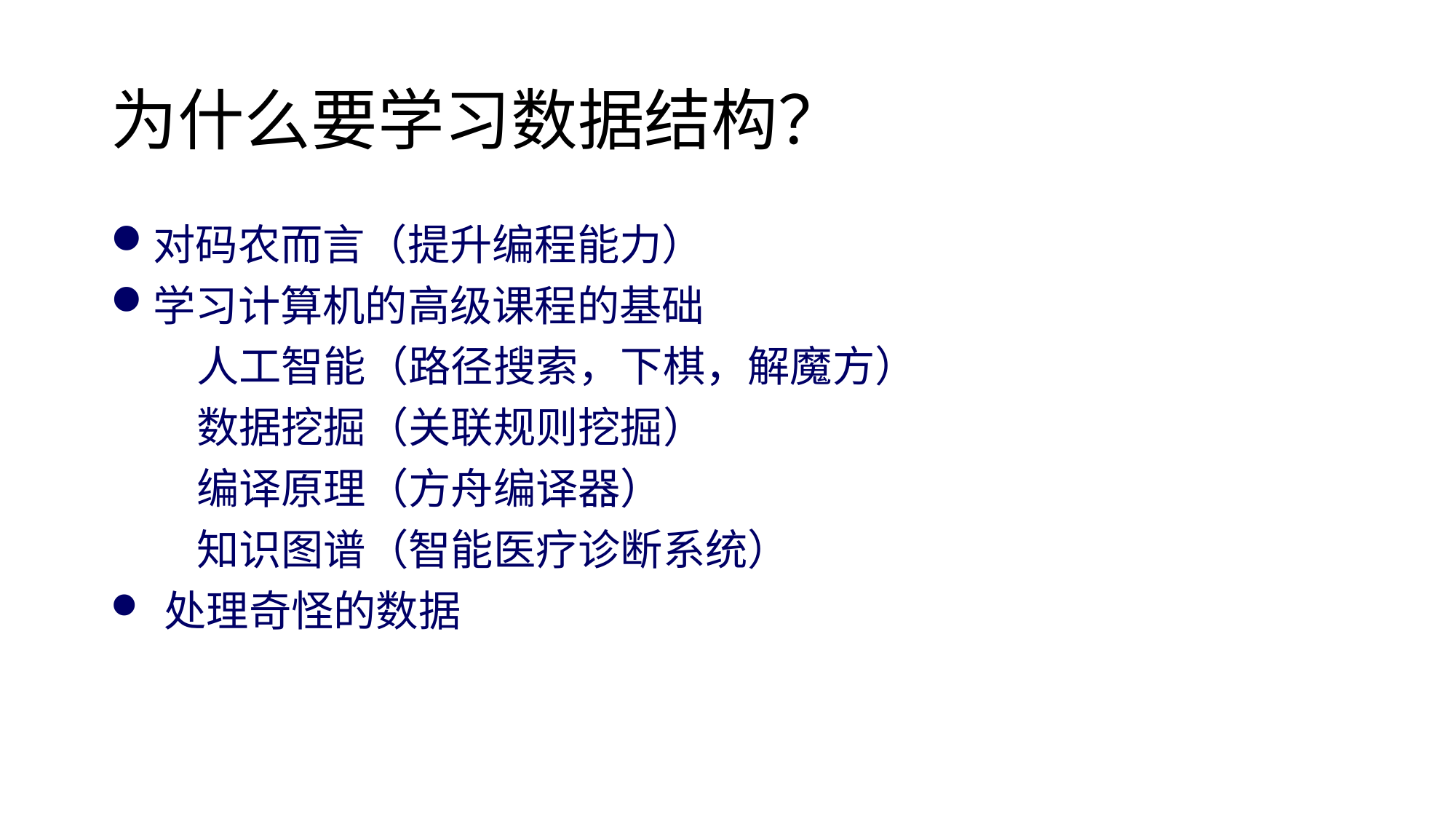

# 为什么要学习数据结构？
对码农而言（提升编程能力）
学习计算机的高级课程的基础
        人工智能（路径搜索，下棋，解魔方）
        数据挖掘（关联规则挖掘）
        编译原理（方舟编译器）
        知识图谱（智能医疗诊断系统）
 处理奇怪的数据